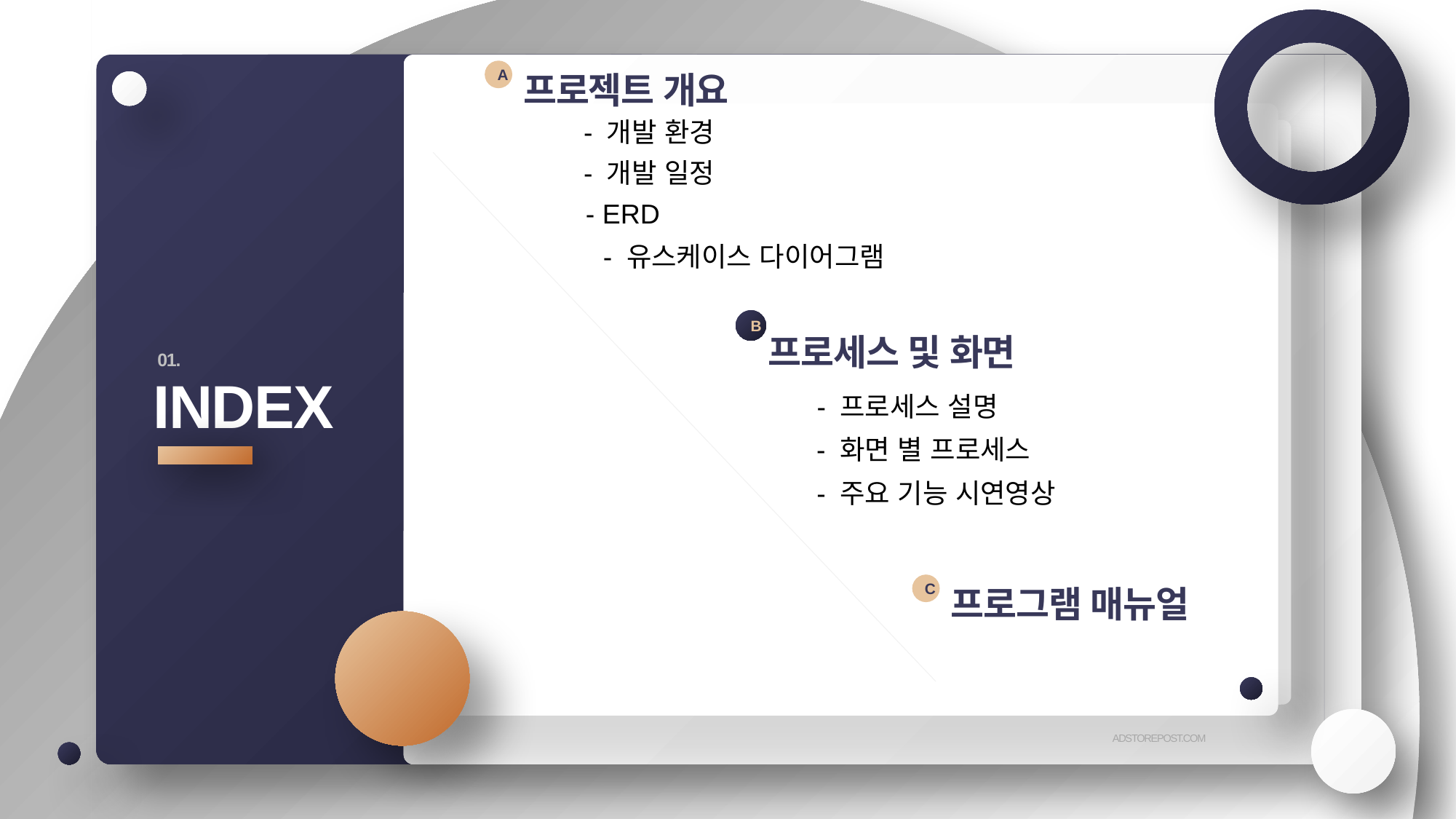

프로젝트 개요
A

- 개발 환경

- 개발 일정
- ERD
- 유스케이스 다이어그램
B
프로세스 및 화면
01.
INDEX
- 프로세스 설명
- 화면 별 프로세스

- 주요 기능 시연영상
프로그램 매뉴얼
C

ADSTOREPOST.COM